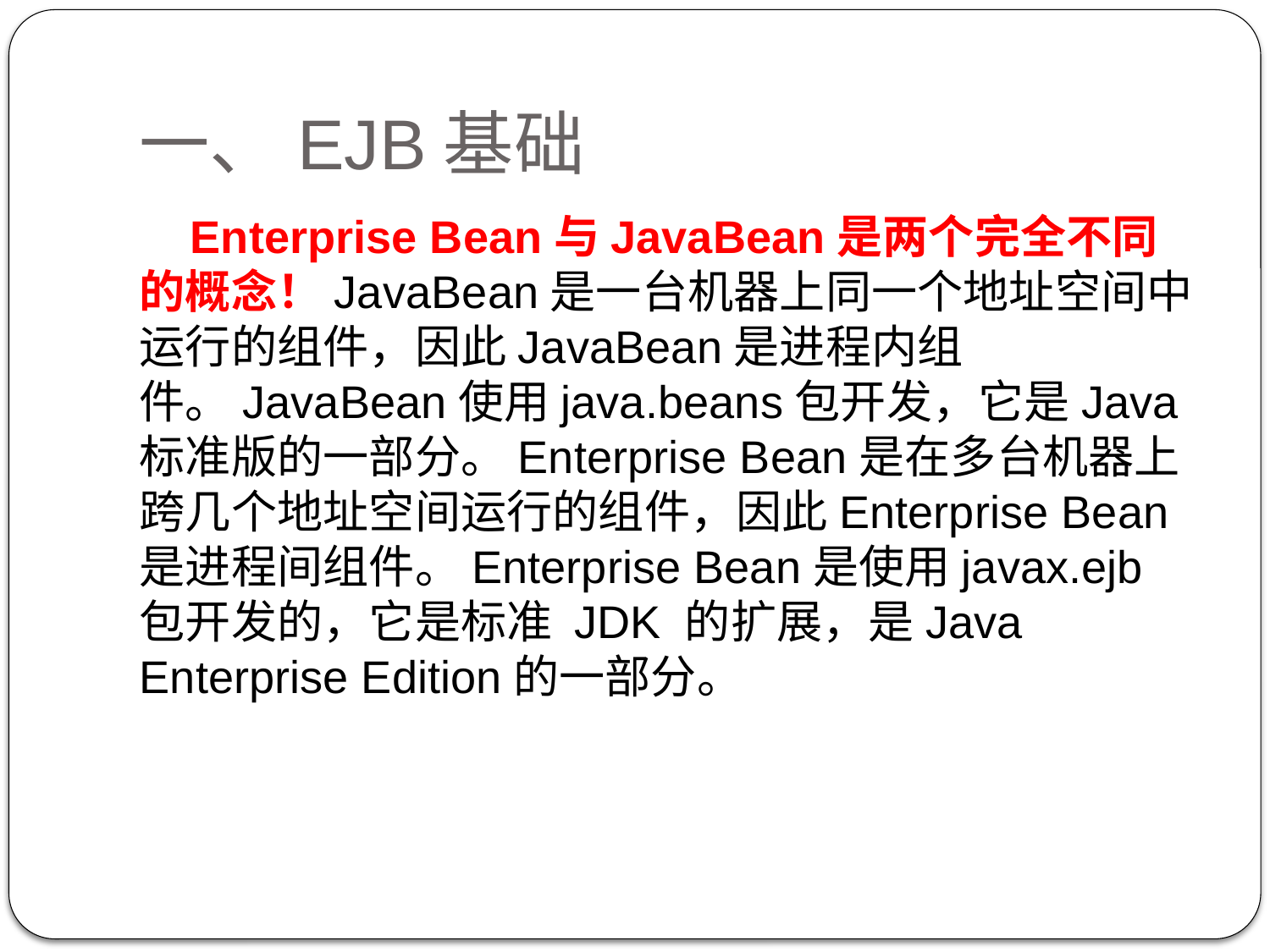

# 一、EJB基础
    Enterprise Bean与JavaBean是两个完全不同的概念！JavaBean是一台机器上同一个地址空间中运行的组件，因此JavaBean是进程内组件。JavaBean使用java.beans包开发，它是Java标准版的一部分。Enterprise Bean是在多台机器上跨几个地址空间运行的组件，因此Enterprise Bean是进程间组件。Enterprise Bean是使用javax.ejb包开发的，它是标准 JDK 的扩展，是Java Enterprise Edition的一部分。